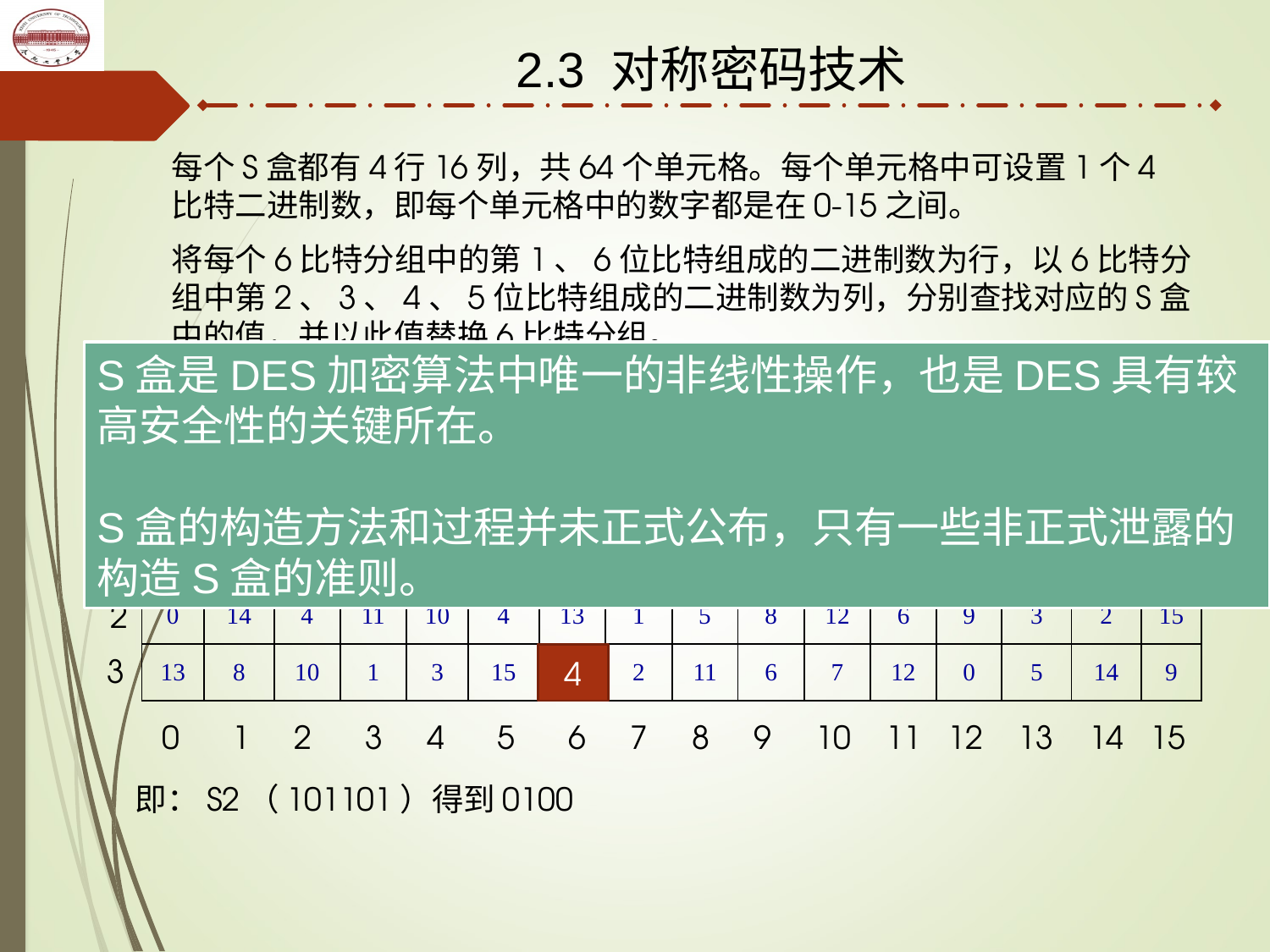

2.3 对称密码技术
每个S盒都有4行16列，共64个单元格。每个单元格中可设置1个4比特二进制数，即每个单元格中的数字都是在0-15之间。
将每个6比特分组中的第1、6位比特组成的二进制数为行，以6比特分组中第2、3、4、5位比特组成的二进制数为列，分别查找对应的S盒中的值，并以此值替换6比特分组。
S盒是DES加密算法中唯一的非线性操作，也是DES具有较高安全性的关键所在。

S盒的构造方法和过程并未正式公布，只有一些非正式泄露的构造S盒的准则。
设第2个6比特分组为101101，第1、6位比特的为11，第2、3、4、5位比特为0110，因此就在S2盒中查找第3行、第6列的值。
| 15 | 1 | 8 | 14 | 6 | 11 | 3 | 4 | 9 | 7 | 2 | 13 | 12 | 0 | 5 | 10 |
| --- | --- | --- | --- | --- | --- | --- | --- | --- | --- | --- | --- | --- | --- | --- | --- |
| 3 | 13 | 4 | 7 | 15 | 2 | 8 | 14 | 12 | 0 | 1 | 10 | 6 | 9 | 11 | 5 |
| 0 | 14 | 4 | 11 | 10 | 4 | 13 | 1 | 5 | 8 | 12 | 6 | 9 | 3 | 2 | 15 |
| 13 | 8 | 10 | 1 | 3 | 15 | 4 | 2 | 11 | 6 | 7 | 12 | 0 | 5 | 14 | 9 |
0
1
2
4
3
 0      1     2      3     4      5      6     7     8     9     10    11   12    13    14   15
即：S2（101101）得到0100